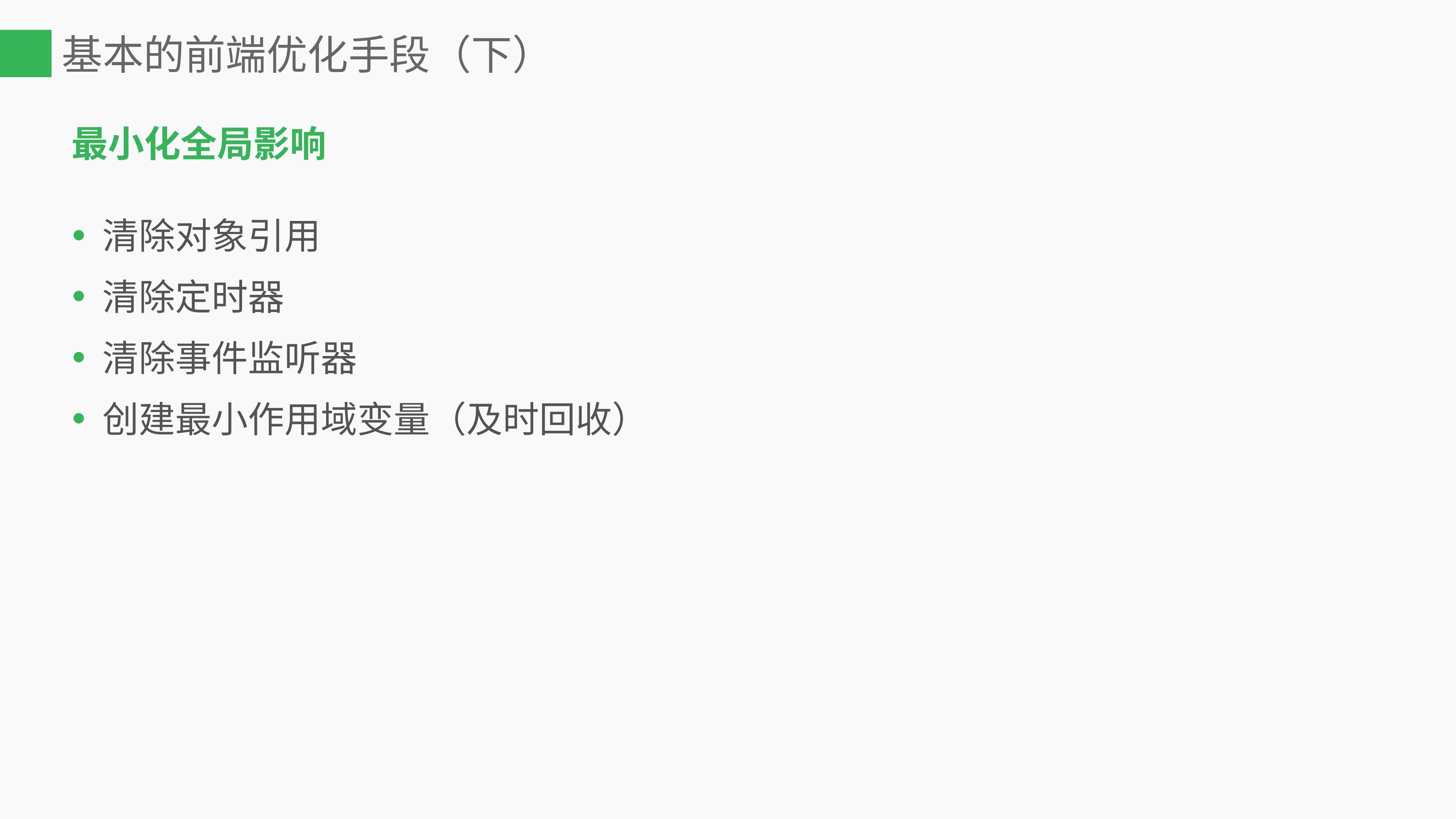

# 基本的前端优化手段（下）
最小化全局影响

清除对象引用
清除定时器
清除事件监听器
创建最小作用域变量（及时回收）